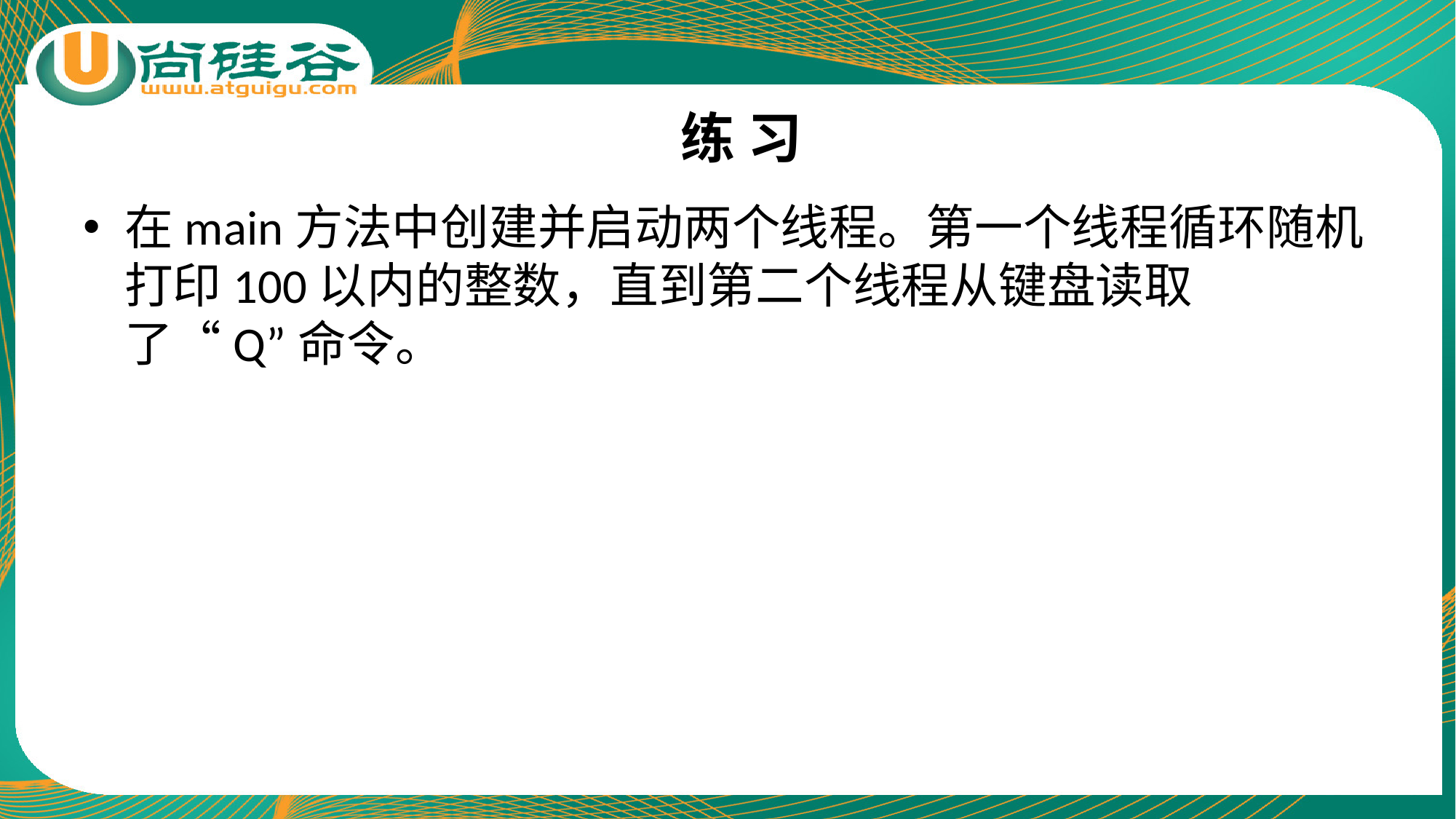

# 练 习
在main方法中创建并启动两个线程。第一个线程循环随机打印100以内的整数，直到第二个线程从键盘读取了“Q”命令。